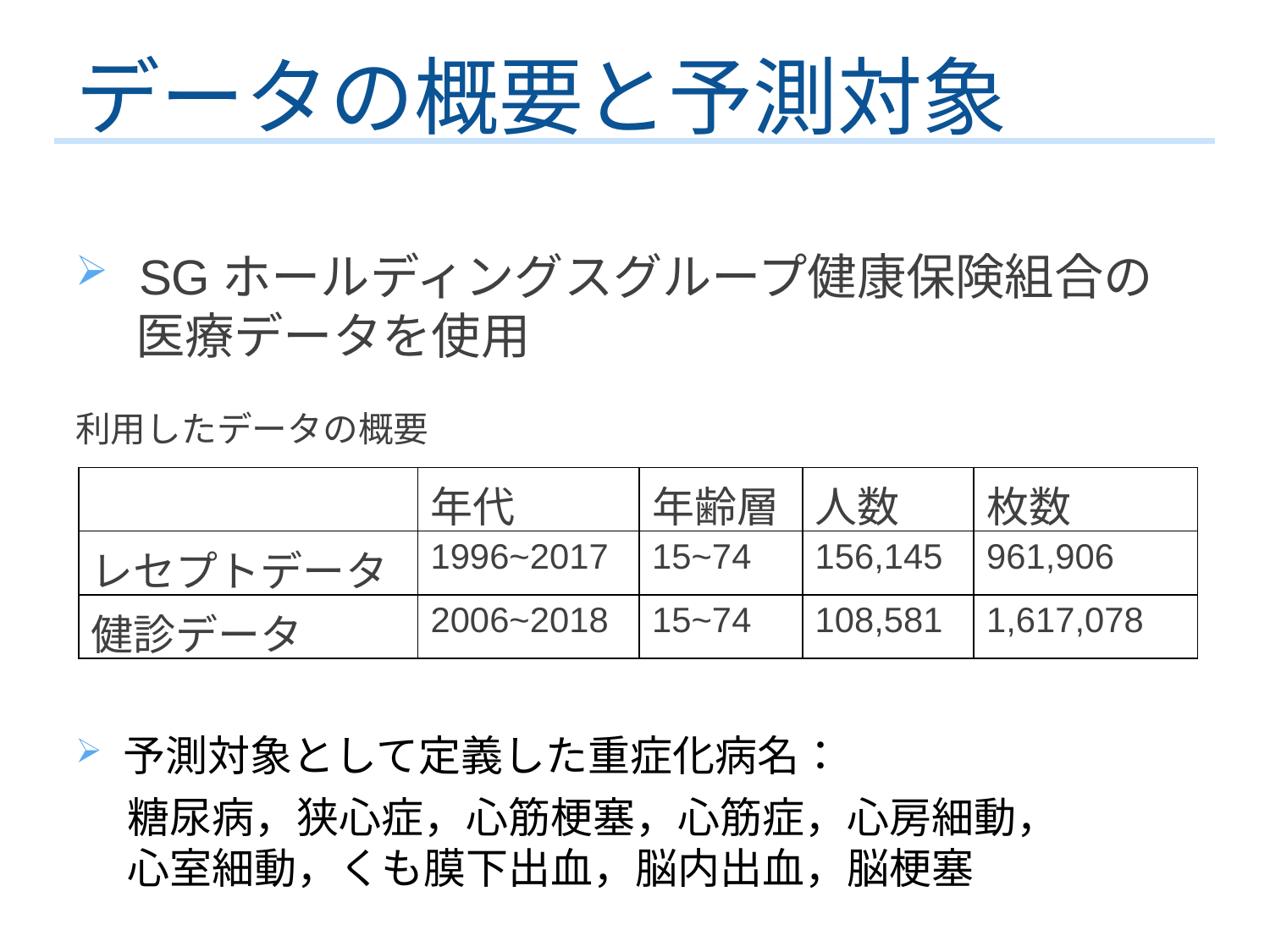

データの概要と予測対象
SGホールディングスグループ健康保険組合の
　 医療データを使用

利用したデータの概要
|  | 年代 | 年齢層 | 人数 | 枚数 |
| --- | --- | --- | --- | --- |
| レセプトデータ | 1996~2017 | 15~74 | 156,145 | 961,906 |
| 健診データ | 2006~2018 | 15~74 | 108,581 | 1,617,078 |
予測対象として定義した重症化病名：

　 糖尿病，狭心症，心筋梗塞，心筋症，心房細動，
　 心室細動，くも膜下出血，脳内出血，脳梗塞